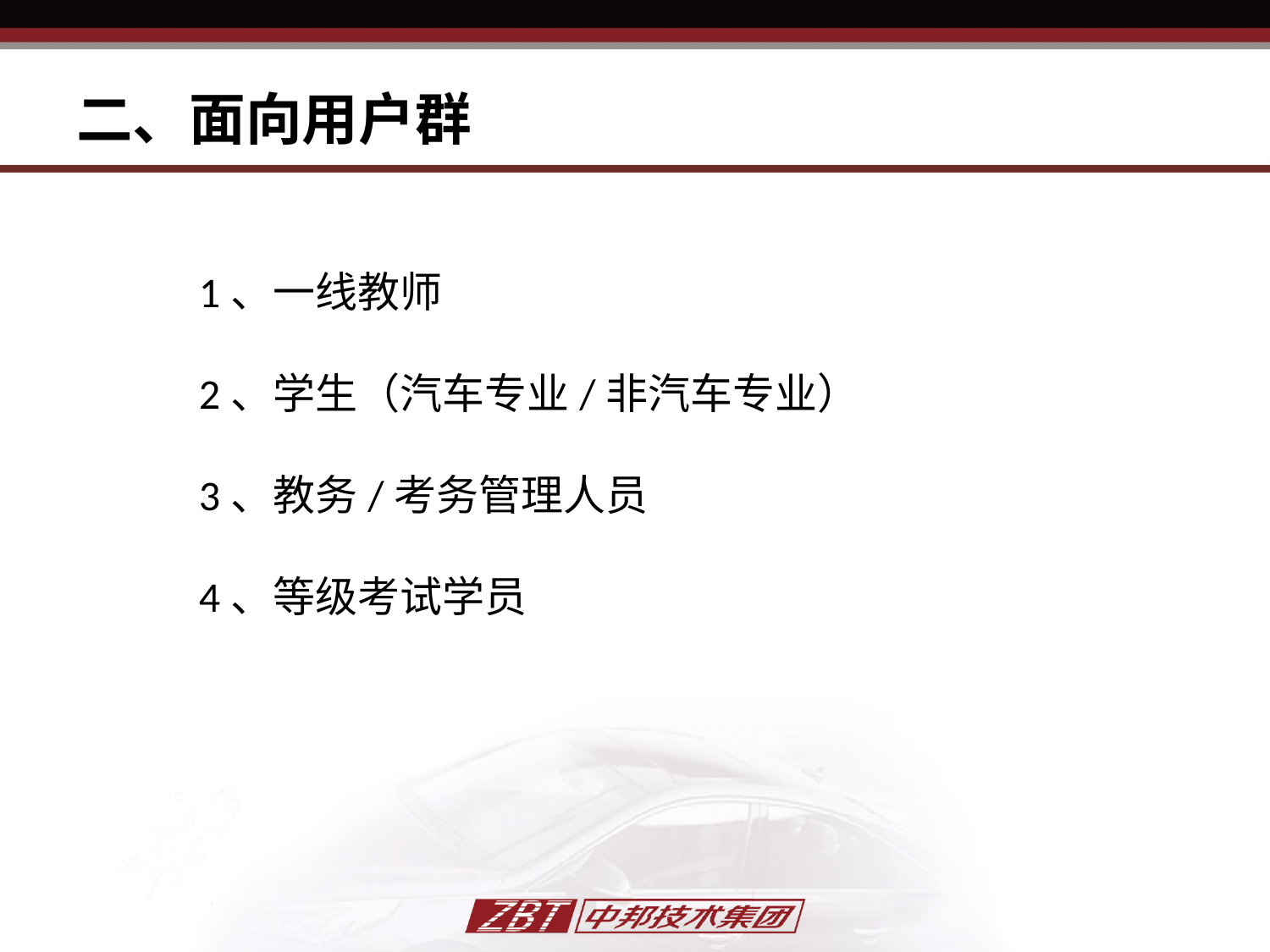

# 二、面向用户群
1、一线教师

2、学生（汽车专业/非汽车专业）

3、教务/考务管理人员

4、等级考试学员